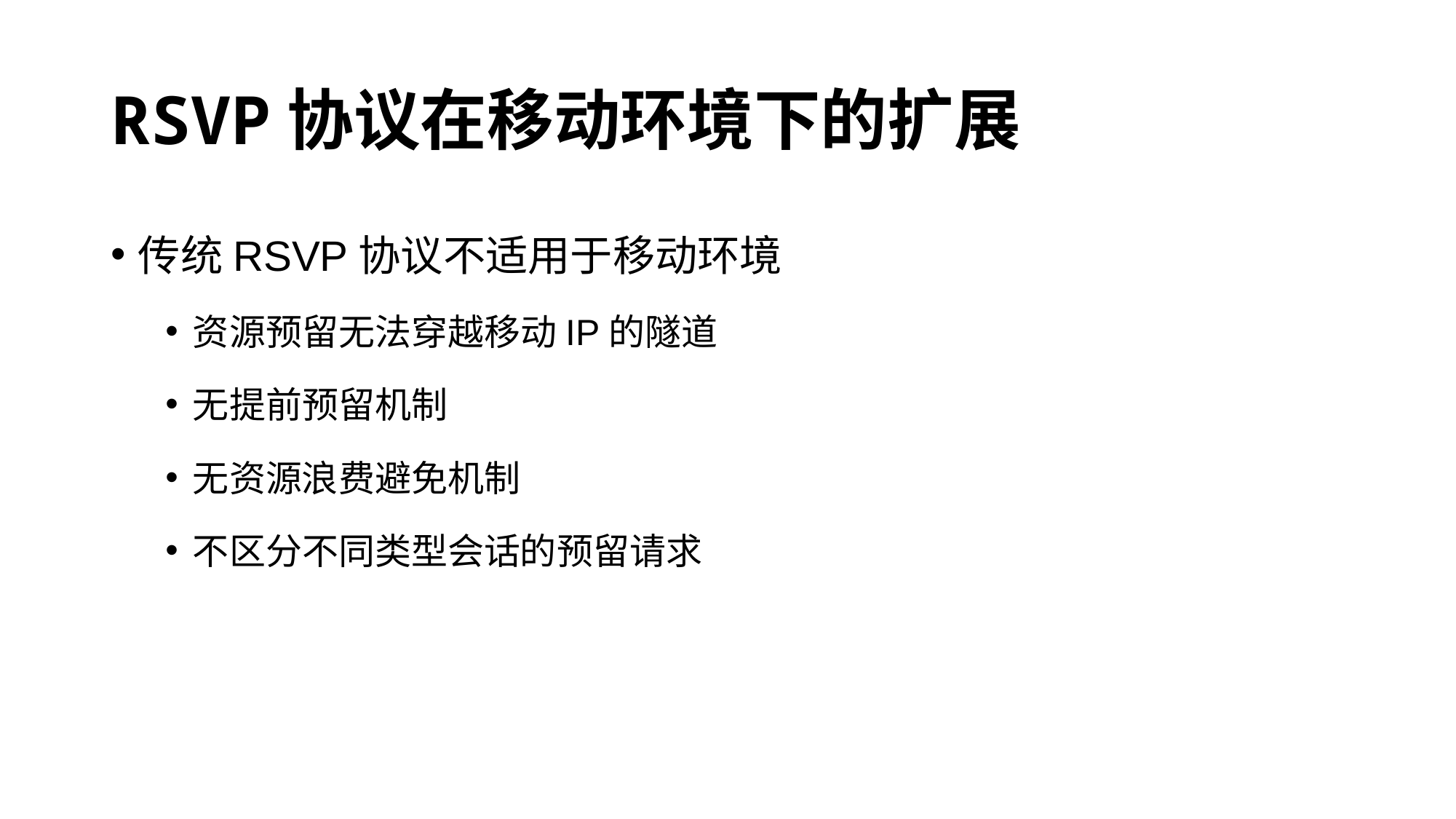

# RSVP协议在移动环境下的扩展
传统RSVP协议不适用于移动环境
资源预留无法穿越移动IP的隧道
无提前预留机制
无资源浪费避免机制
不区分不同类型会话的预留请求